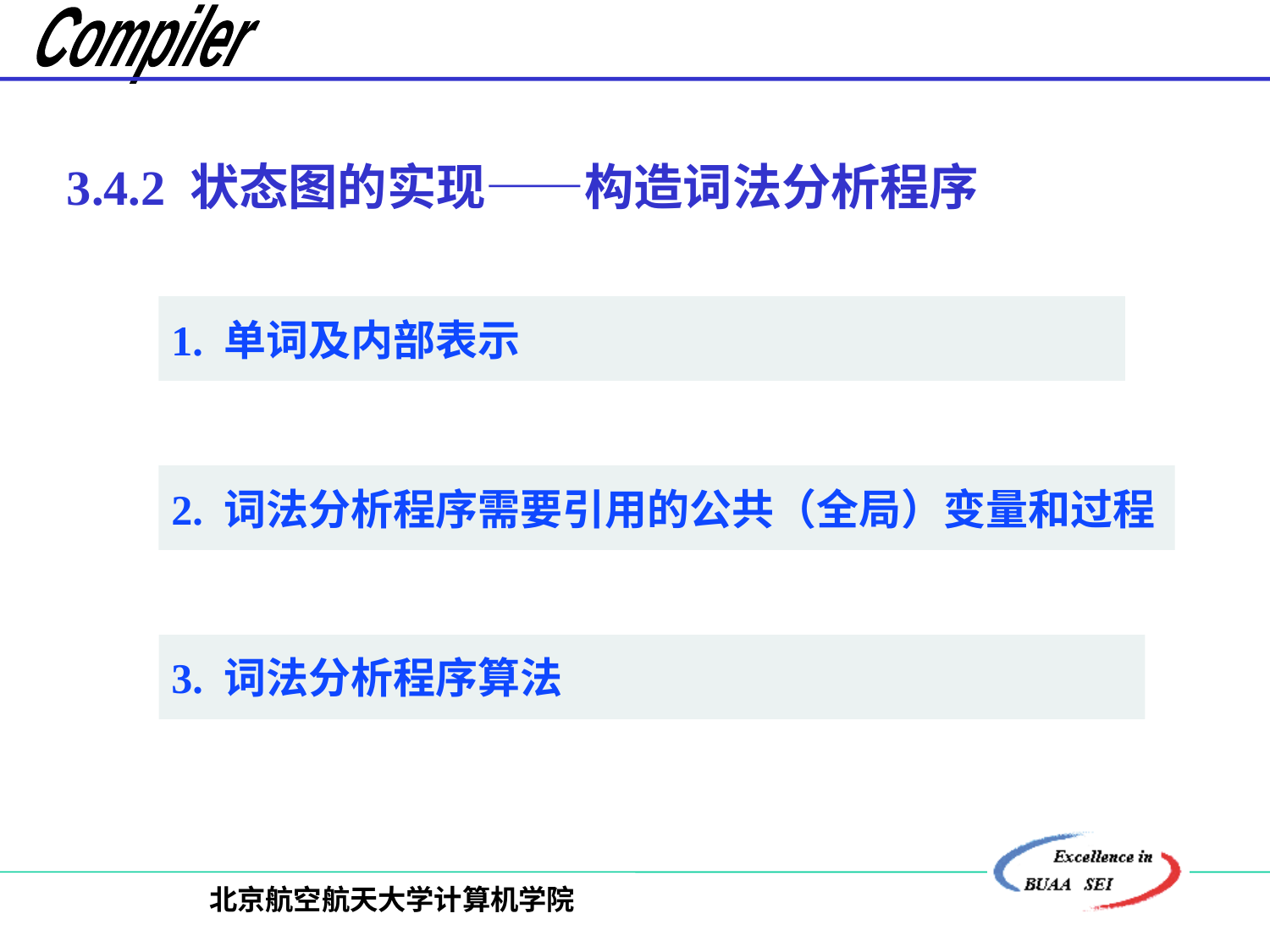

3.4.2 状态图的实现——构造词法分析程序
1. 单词及内部表示
2. 词法分析程序需要引用的公共（全局）变量和过程
3. 词法分析程序算法